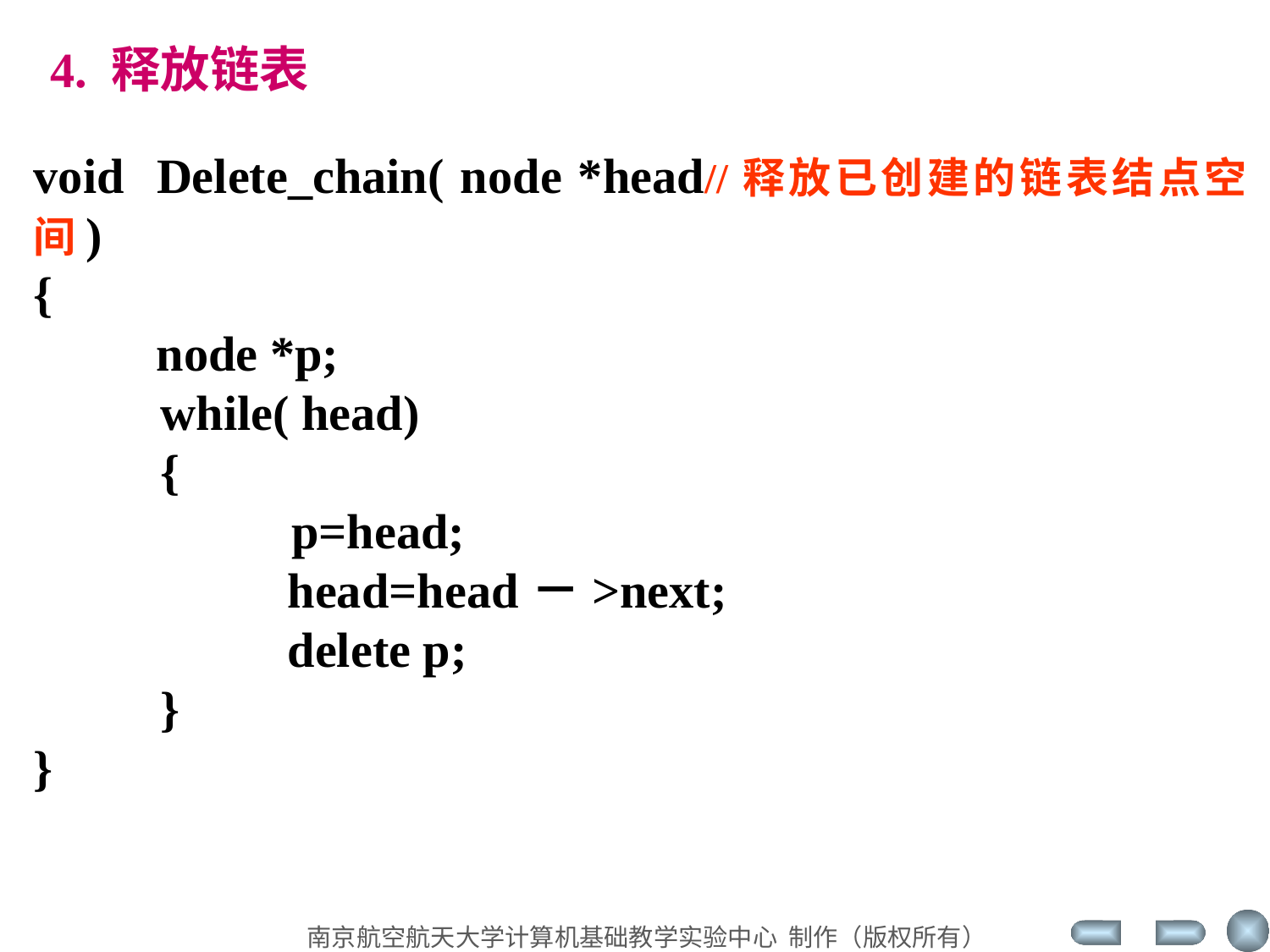

4. 释放链表
void  Delete_chain( node *head//释放已创建的链表结点空间)
{
          node *p;
	while( head)
	{
                     p=head;
		head=head－>next;
		delete p;
	}
}